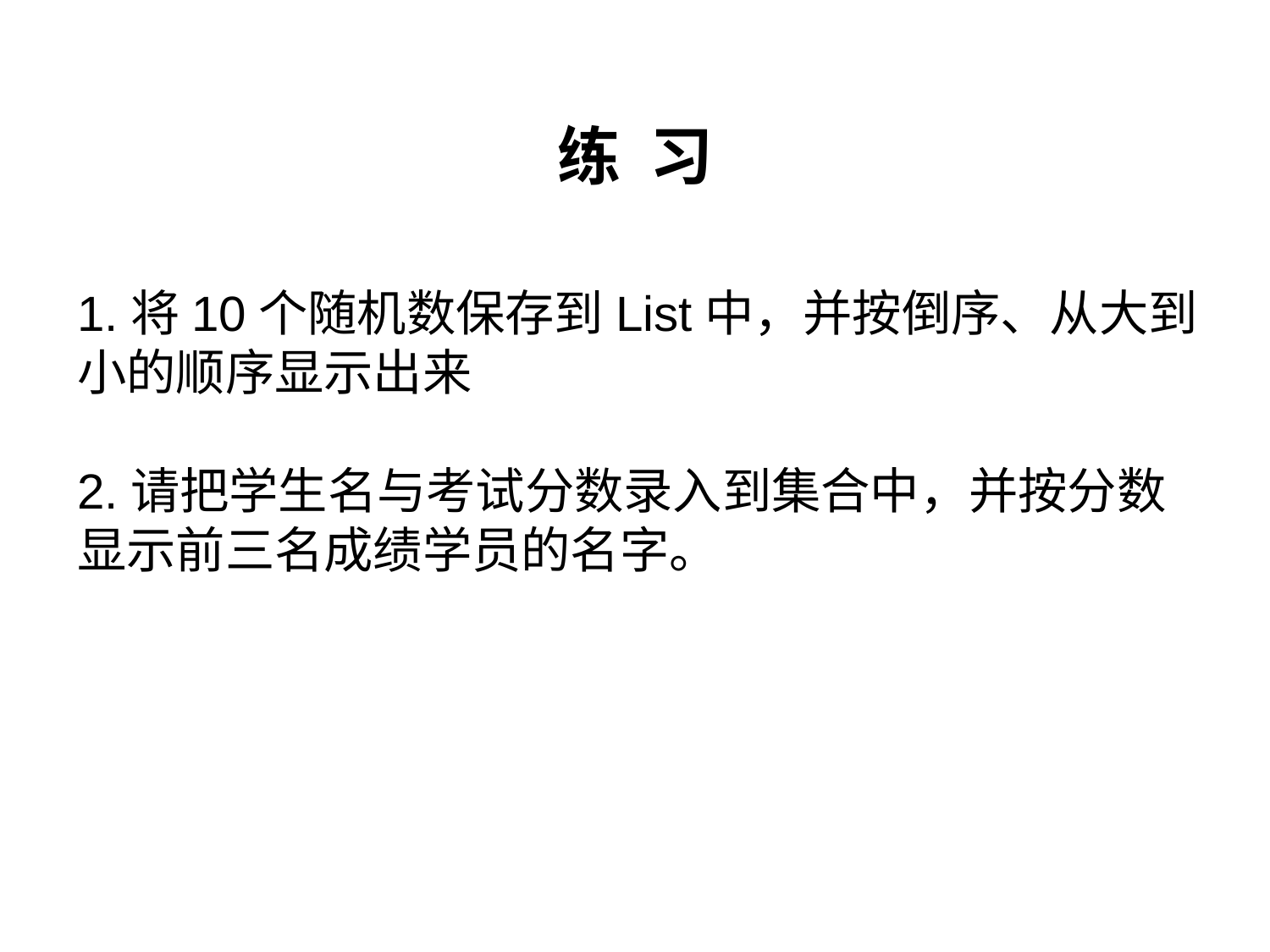

练  习
1.将10个随机数保存到List中，并按倒序、从大到小的顺序显示出来

2.请把学生名与考试分数录入到集合中，并按分数显示前三名成绩学员的名字。